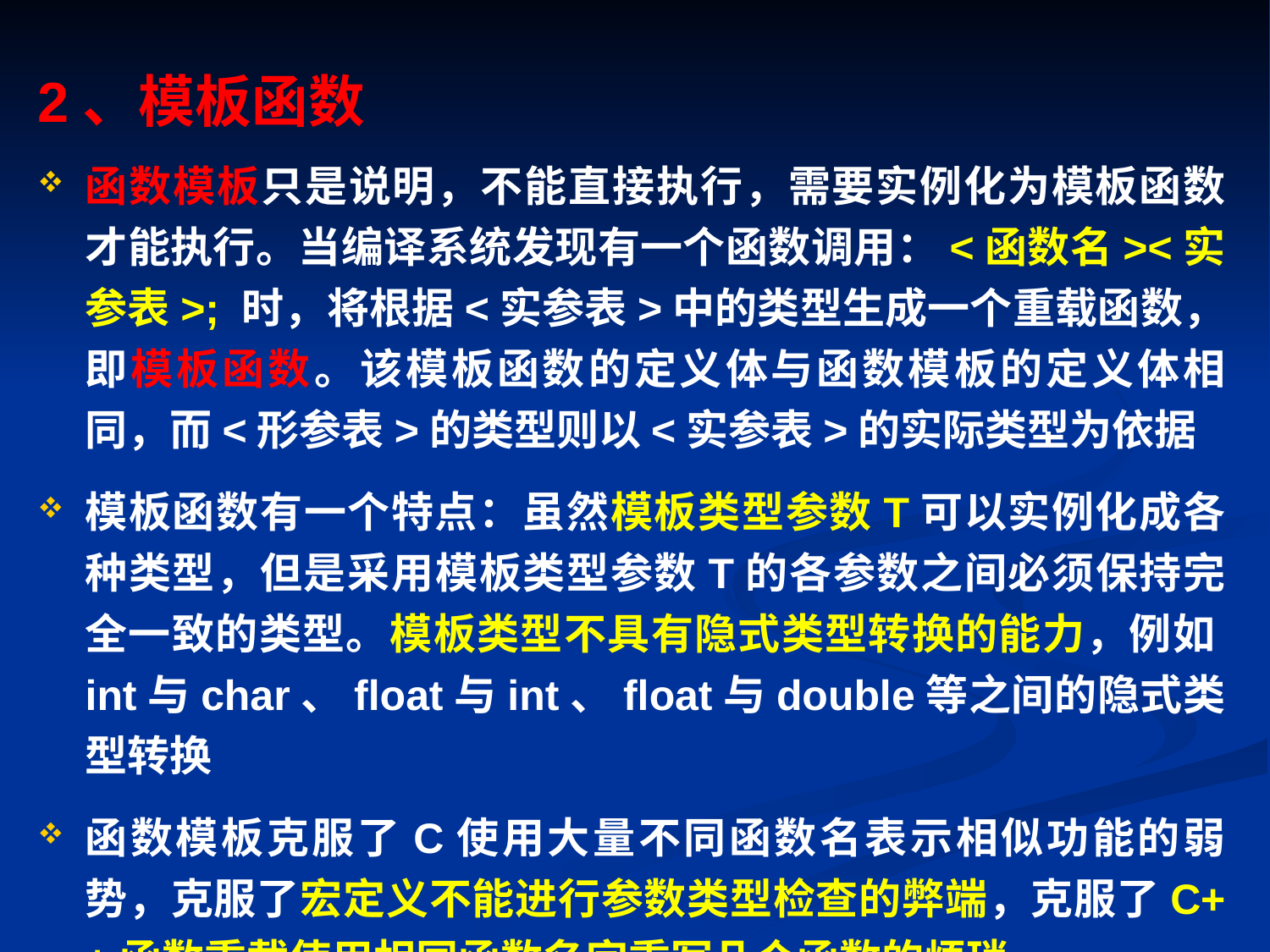

2、模板函数
函数模板只是说明，不能直接执行，需要实例化为模板函数才能执行。当编译系统发现有一个函数调用：<函数名><实参表>; 时，将根据<实参表>中的类型生成一个重载函数，即模板函数。该模板函数的定义体与函数模板的定义体相同，而<形参表>的类型则以<实参表>的实际类型为依据
模板函数有一个特点：虽然模板类型参数T可以实例化成各种类型，但是采用模板类型参数T的各参数之间必须保持完全一致的类型。模板类型不具有隐式类型转换的能力，例如int与char、float与int、float与double等之间的隐式类型转换
函数模板克服了C使用大量不同函数名表示相似功能的弱势，克服了宏定义不能进行参数类型检查的弊端，克服了C++函数重载使用相同函数名字重写几个函数的烦琐